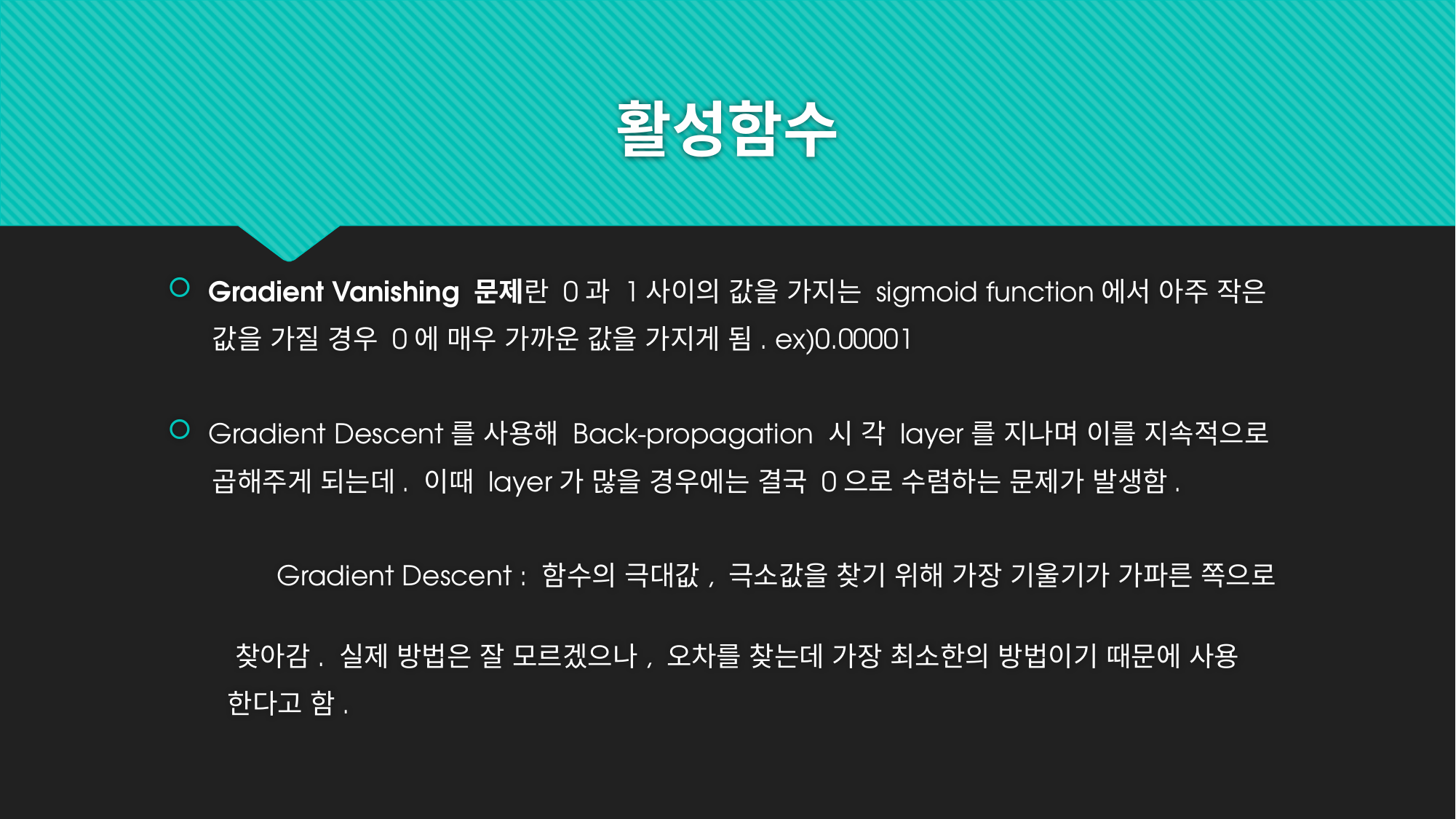

# 활성함수
Gradient Vanishing 문제란 0과 1사이의 값을 가지는 sigmoid function에서 아주 작은
     값을 가질 경우 0에 매우 가까운 값을 가지게 됨. ex)0.00001

Gradient Descent를 사용해 Back-propagation 시 각 layer를 지나며 이를 지속적으로
     곱해주게 되는데. 이때 layer가 많을 경우에는 결국 0으로 수렴하는 문제가 발생함.

	Gradient Descent : 함수의 극대값, 극소값을 찾기 위해 가장 기울기가 가파른 쪽으로
        찾아감. 실제 방법은 잘 모르겠으나, 오차를 찾는데 가장 최소한의 방법이기 때문에 사용
       한다고 함.